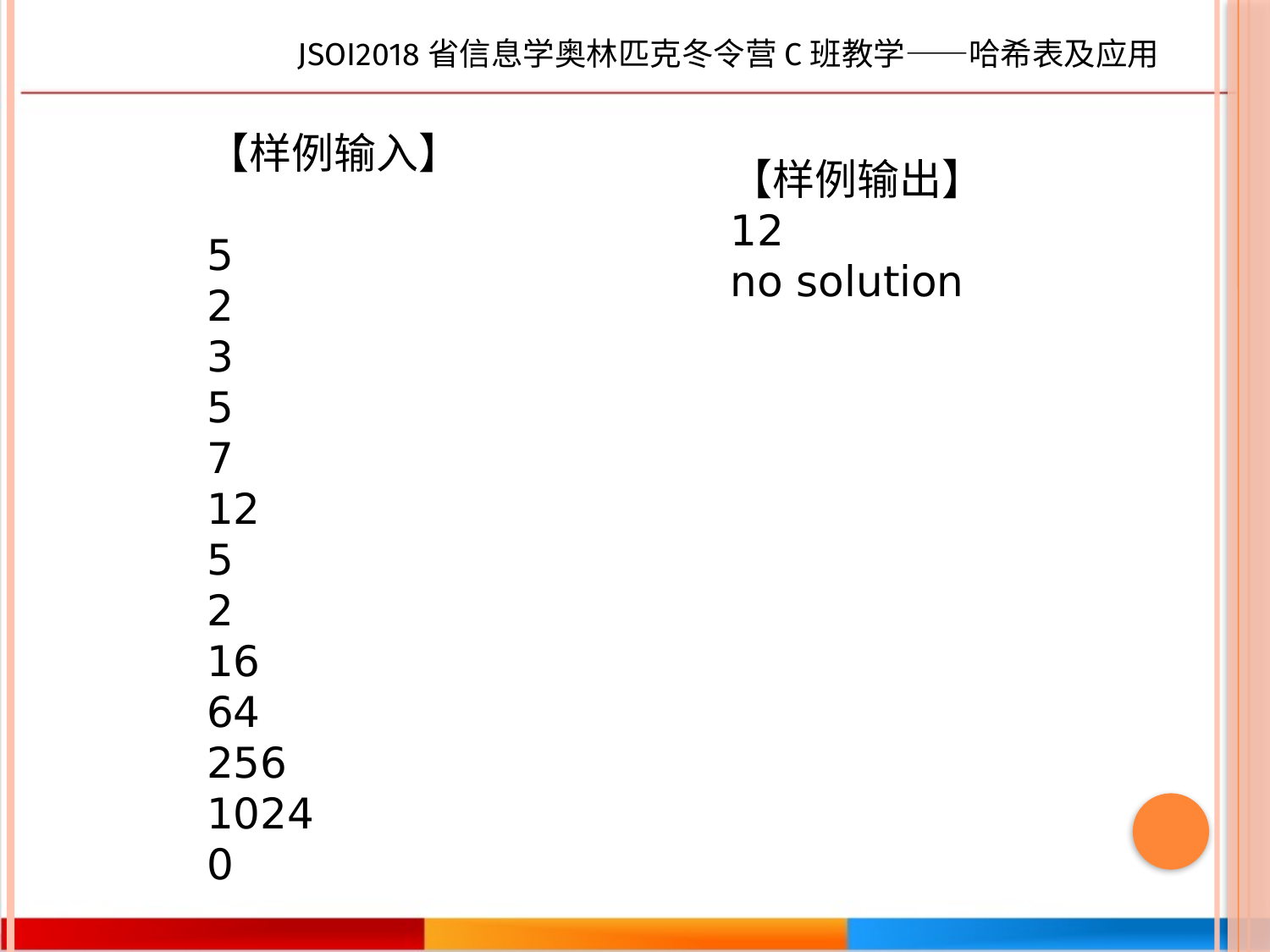

JSOI2018省信息学奥林匹克冬令营C班教学——哈希表及应用
【样例输入】
5
2
3
5
7
12
5
2
16
64
256
1024
0
【样例输出】
12
no solution